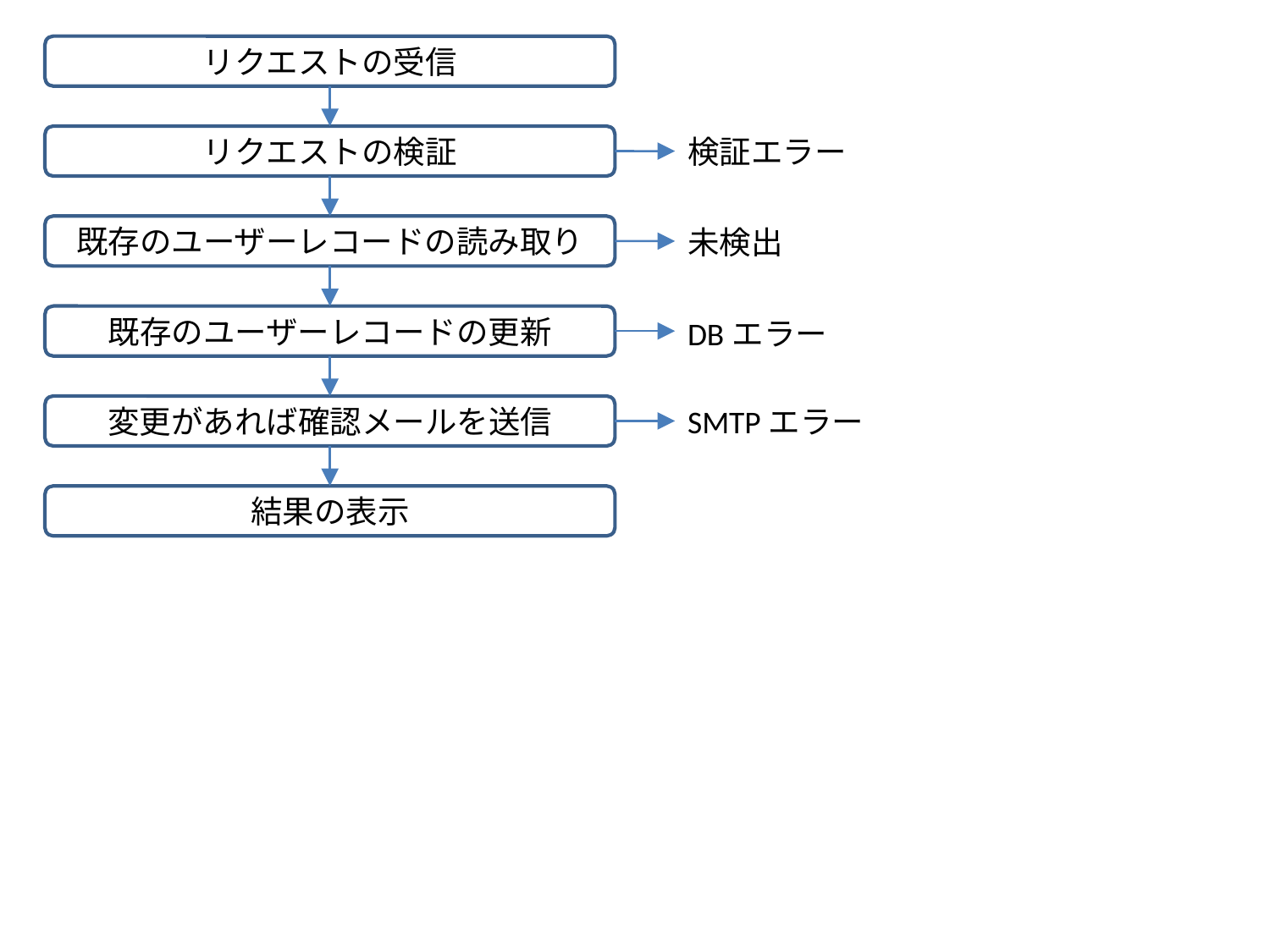

リクエストの受信
リクエストの検証
検証エラー
既存のユーザーレコードの読み取り
未検出
既存のユーザーレコードの更新
DBエラー
変更があれば確認メールを送信
SMTPエラー
結果の表示